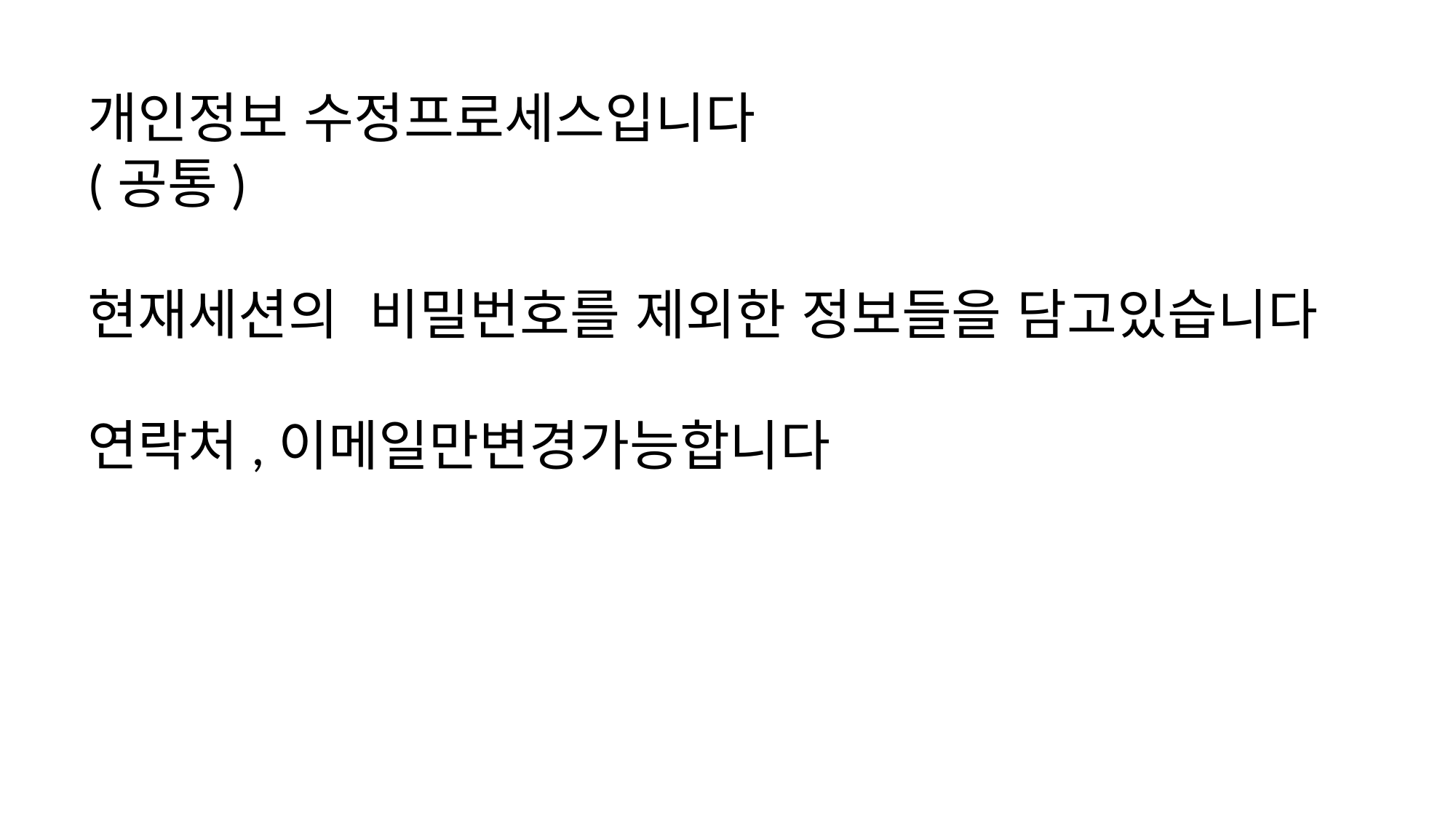

개인정보 수정프로세스입니다
(공통)

현재세션의  비밀번호를 제외한 정보들을 담고있습니다

연락처,이메일만변경가능합니다